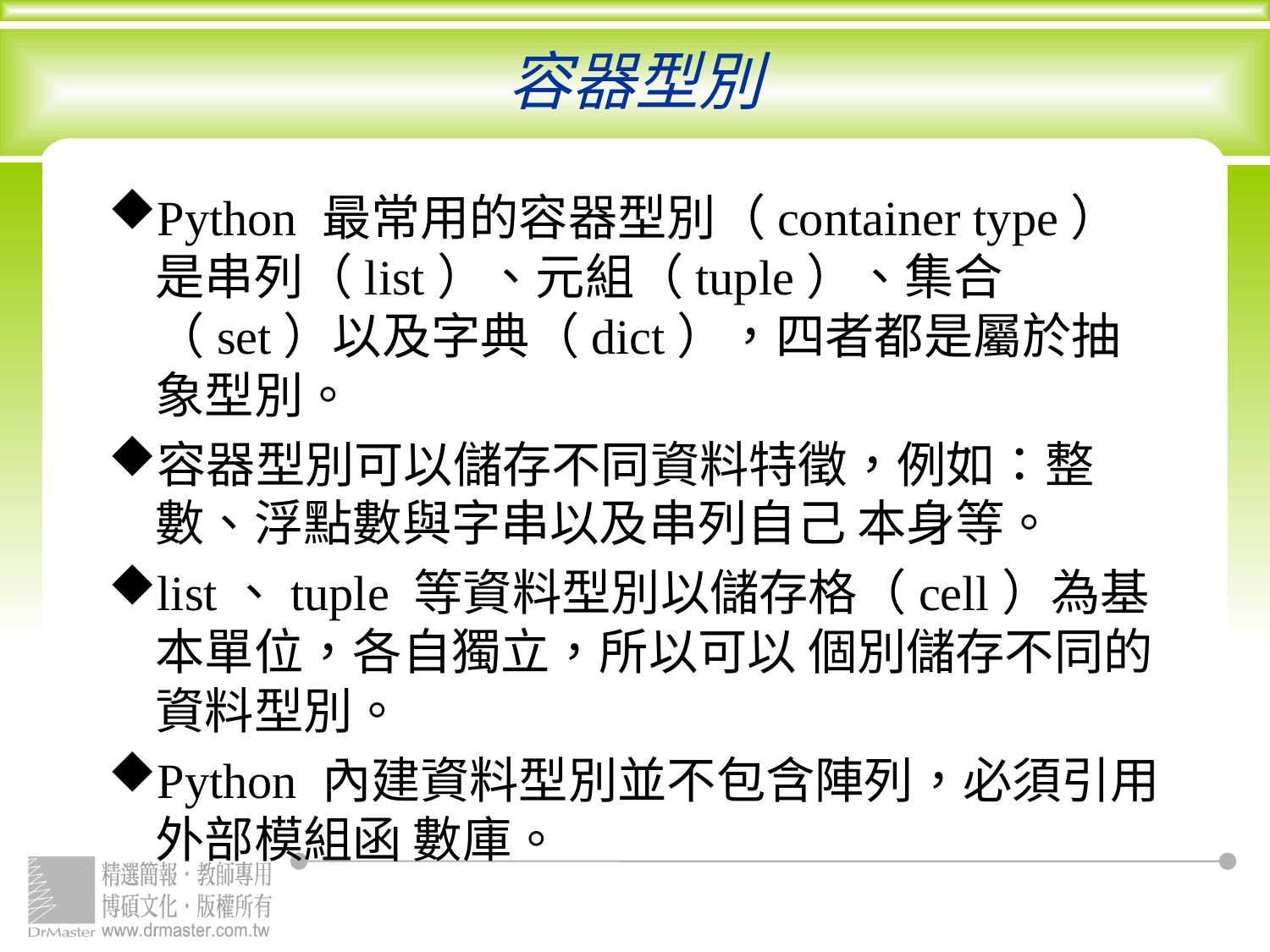

# 容器型別
Python 最常用的容器型別（container type）是串列（list）、元組（tuple）、集合（set）以及字典（dict），四者都是屬於抽象型別。
容器型別可以儲存不同資料特徵，例如：整數、浮點數與字串以及串列自己 本身等。
list、tuple 等資料型別以儲存格（cell）為基本單位，各自獨立，所以可以 個別儲存不同的資料型別。
Python 內建資料型別並不包含陣列，必須引用外部模組函 數庫。